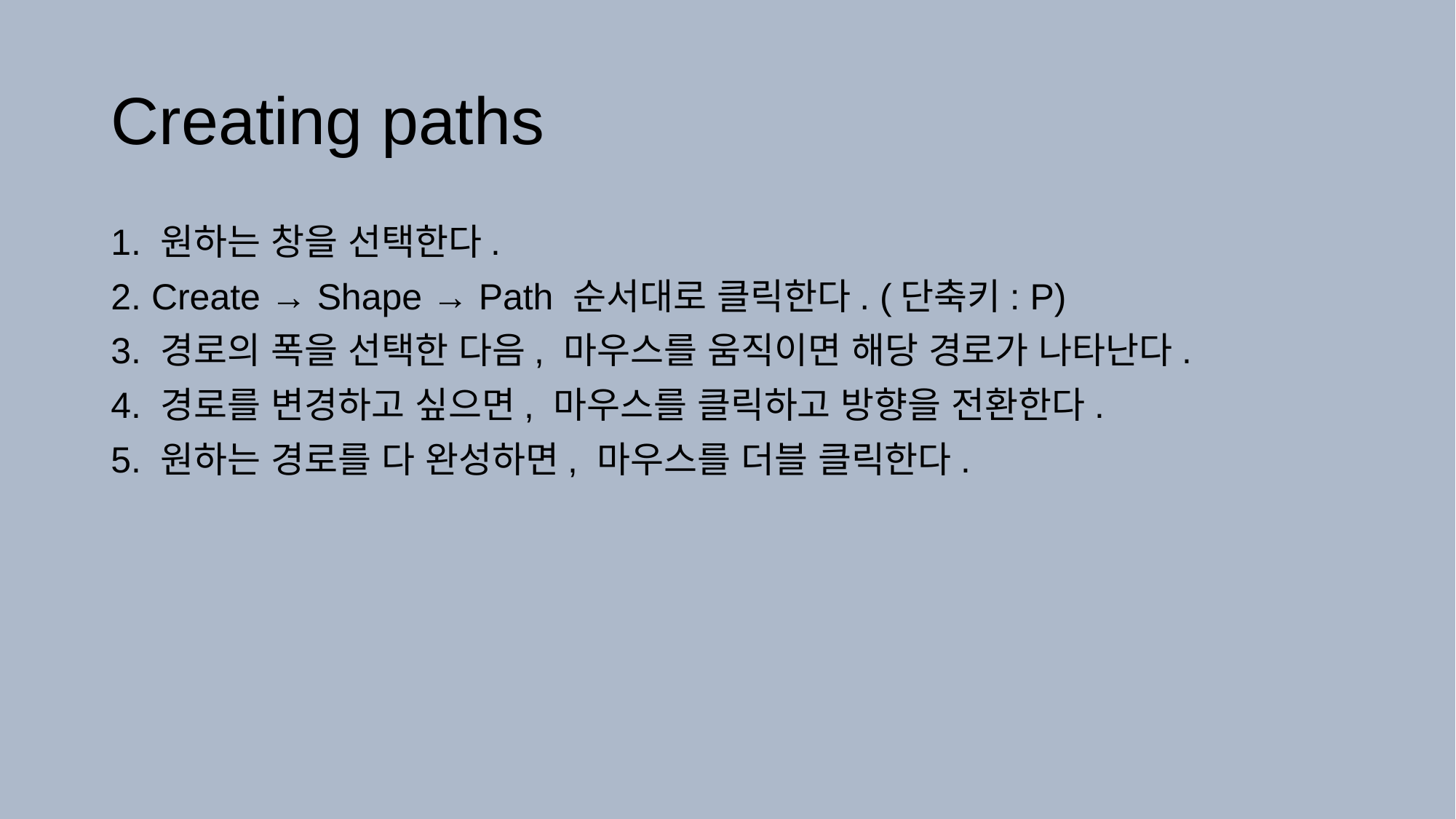

# Creating paths
1. 원하는 창을 선택한다.
2. Create → Shape → Path 순서대로 클릭한다. (단축키: P)
3. 경로의 폭을 선택한 다음, 마우스를 움직이면 해당 경로가 나타난다.
4. 경로를 변경하고 싶으면, 마우스를 클릭하고 방향을 전환한다.
5. 원하는 경로를 다 완성하면, 마우스를 더블 클릭한다.